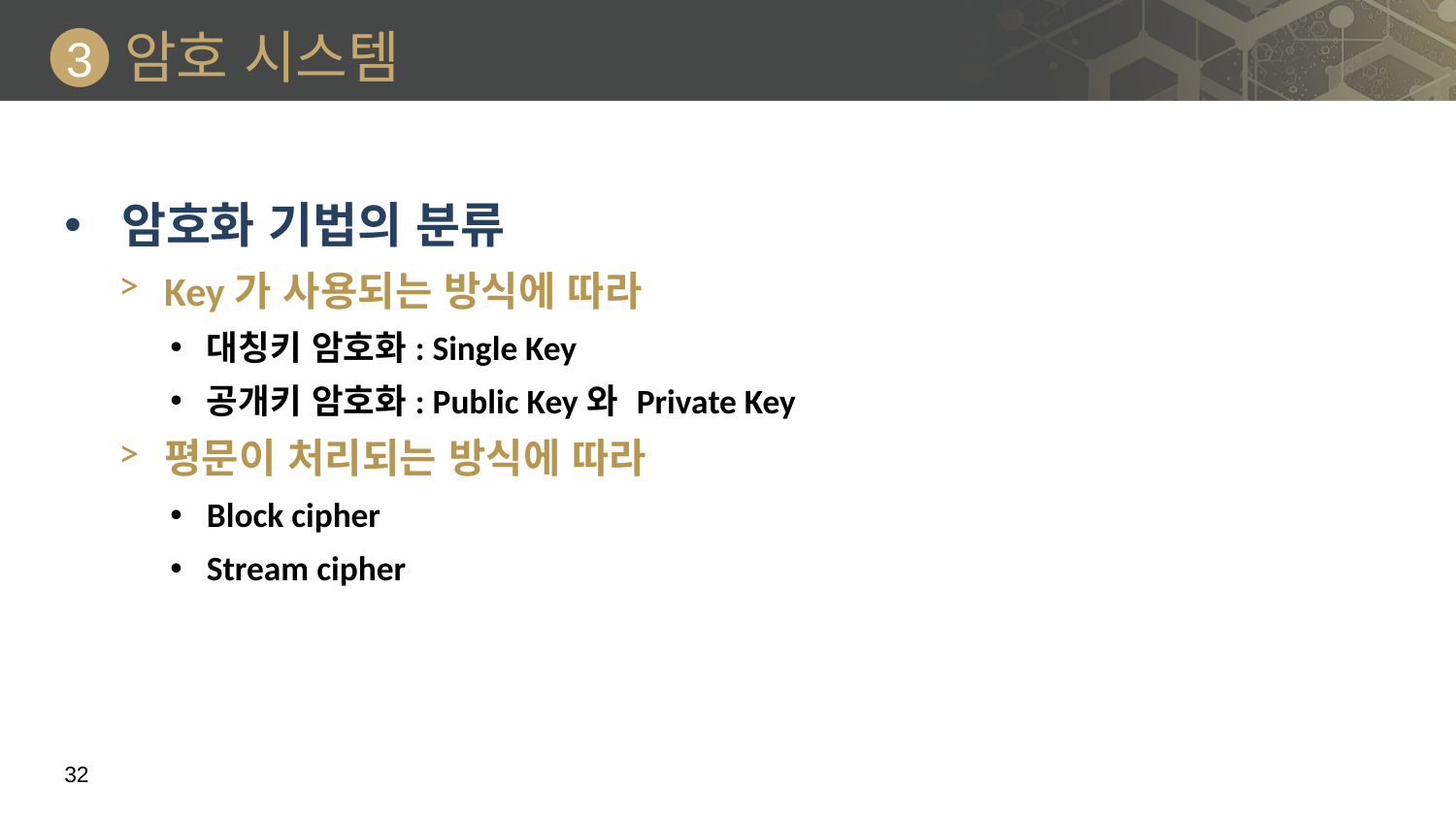

# 암호 시스템
3
암호화 기법의 분류
Key가 사용되는 방식에 따라
대칭키 암호화: Single Key
공개키 암호화: Public Key와 Private Key
평문이 처리되는 방식에 따라
Block cipher
Stream cipher

32